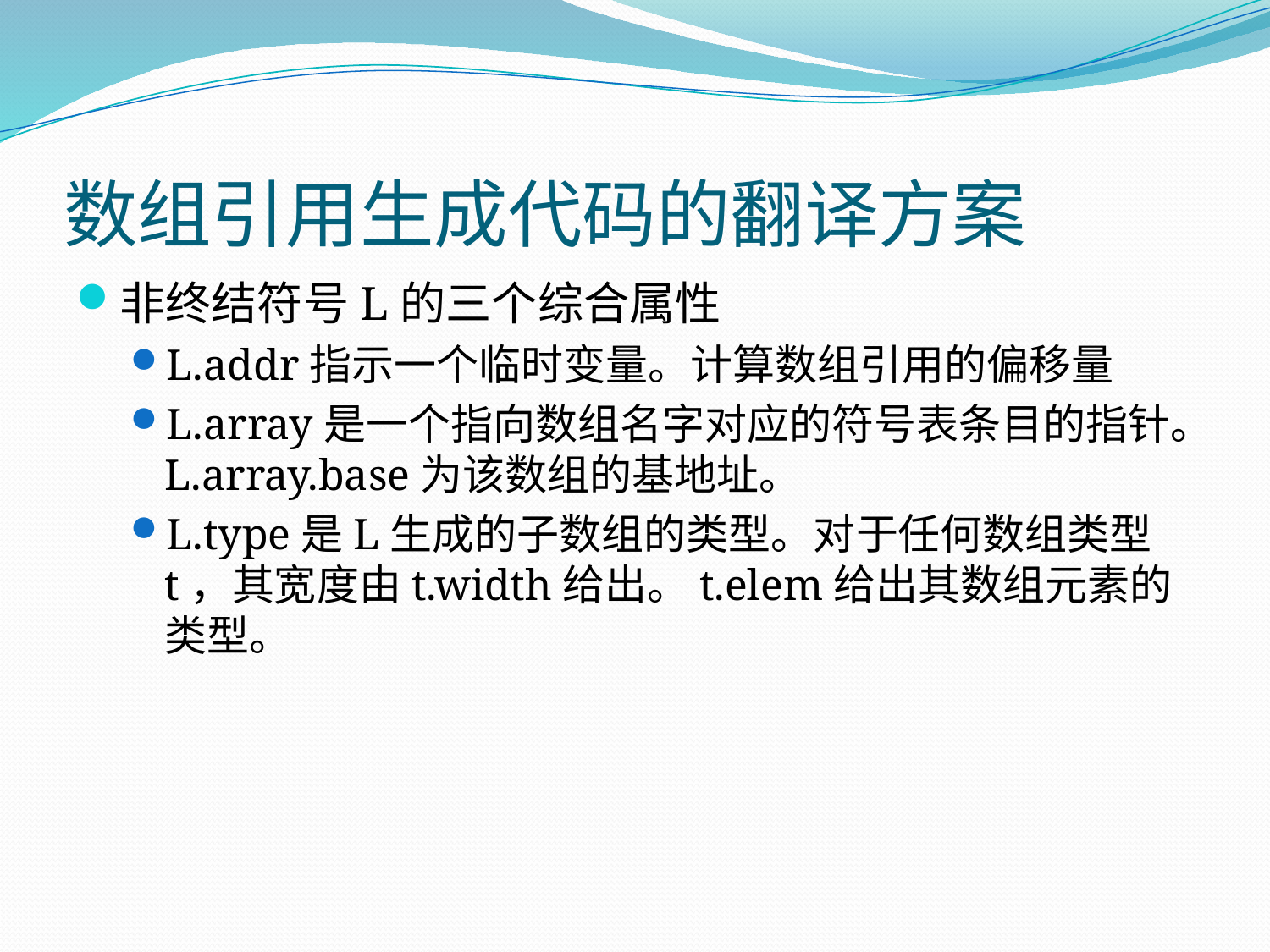

# 数组引用生成代码的翻译方案
非终结符号L的三个综合属性
L.addr指示一个临时变量。计算数组引用的偏移量
L.array是一个指向数组名字对应的符号表条目的指针。L.array.base为该数组的基地址。
L.type是L生成的子数组的类型。对于任何数组类型t，其宽度由t.width给出。t.elem给出其数组元素的类型。